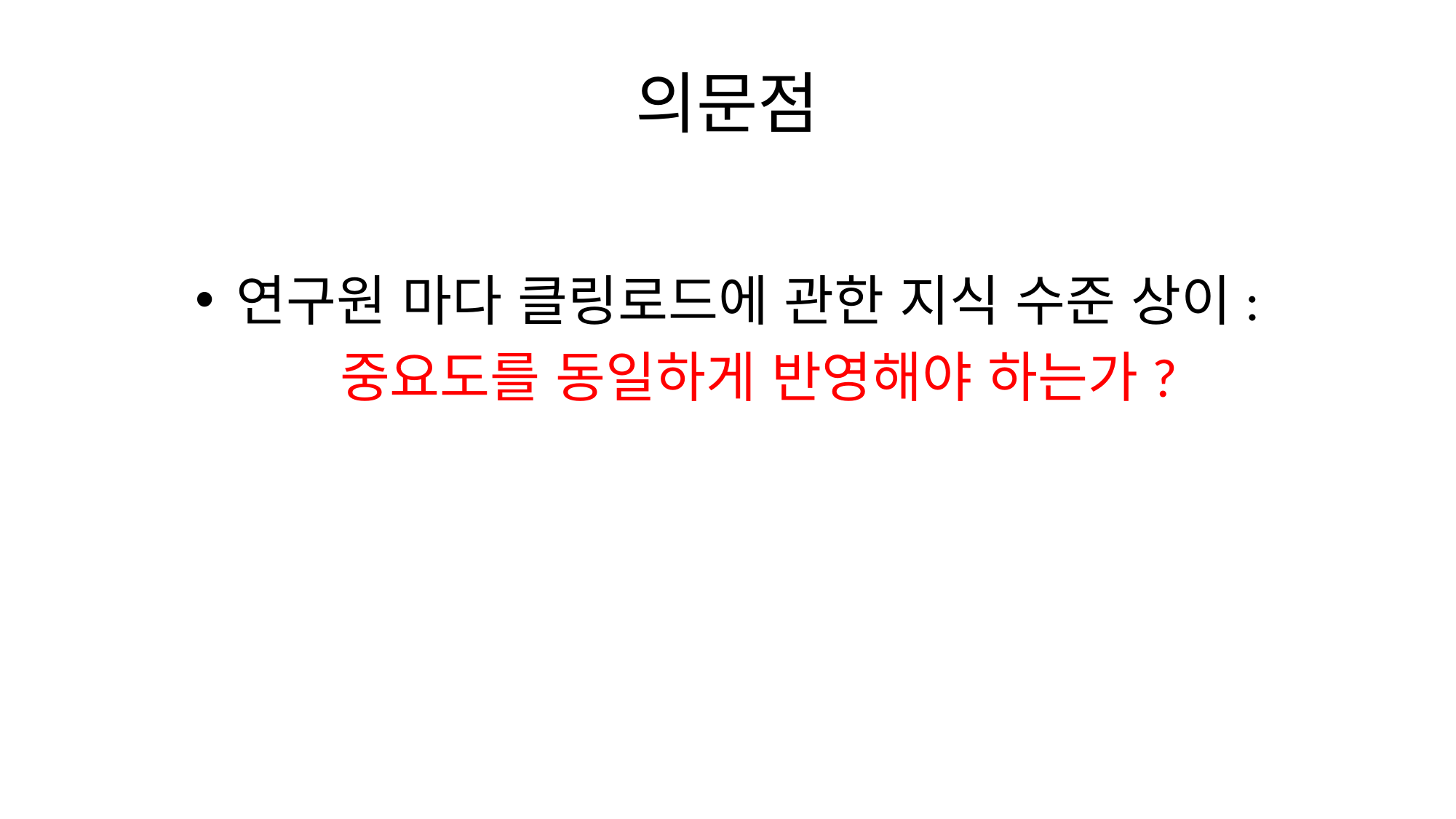

# 의문점

연구원 마다 클링로드에 관한 지식 수준 상이:
    중요도를 동일하게 반영해야 하는가?